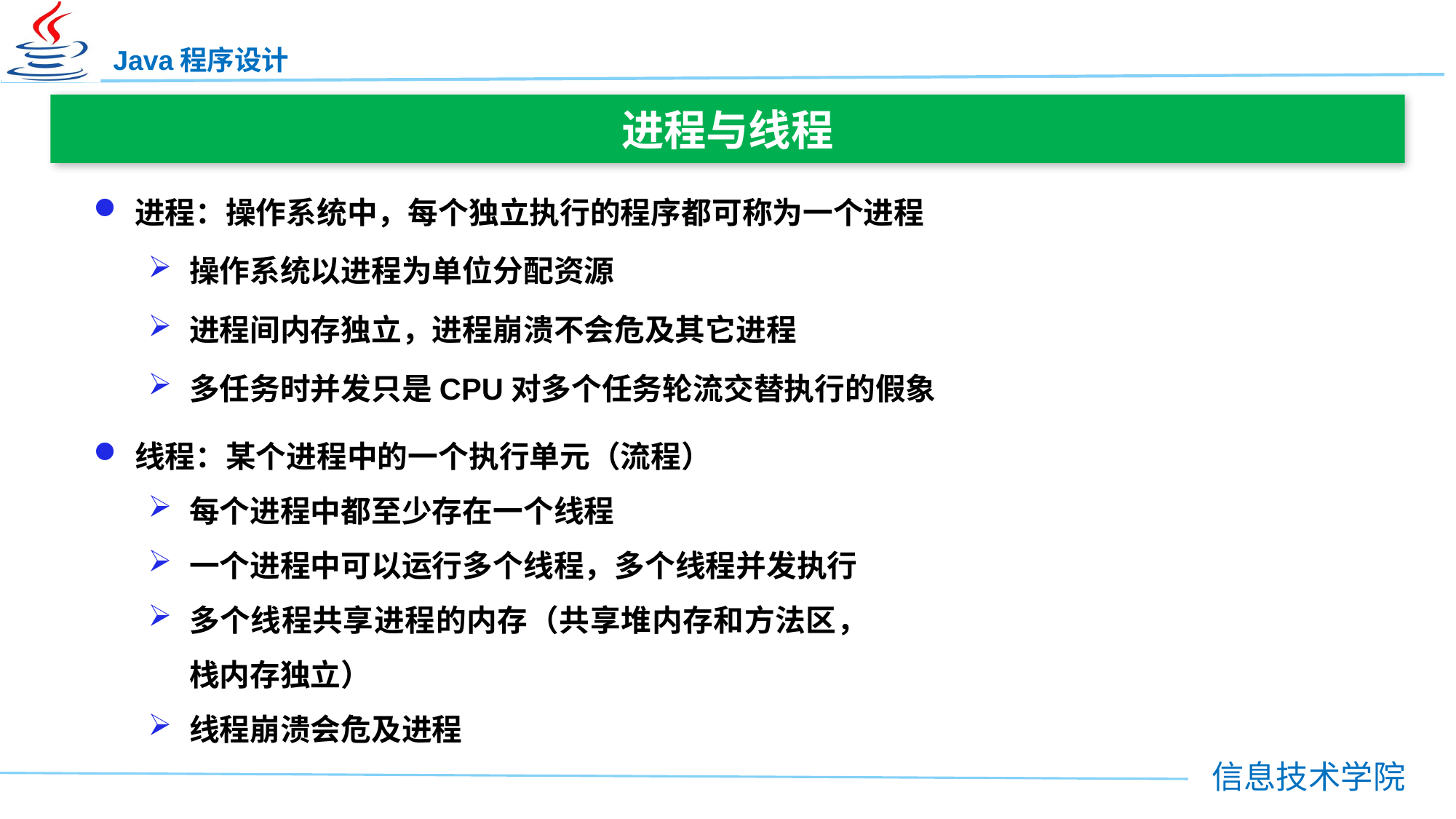

进程与线程
进程：操作系统中，每个独立执行的程序都可称为一个进程
操作系统以进程为单位分配资源
进程间内存独立，进程崩溃不会危及其它进程
多任务时并发只是CPU对多个任务轮流交替执行的假象
线程：某个进程中的一个执行单元（流程）
每个进程中都至少存在一个线程
一个进程中可以运行多个线程，多个线程并发执行
多个线程共享进程的内存（共享堆内存和方法区，栈内存独立）
线程崩溃会危及进程